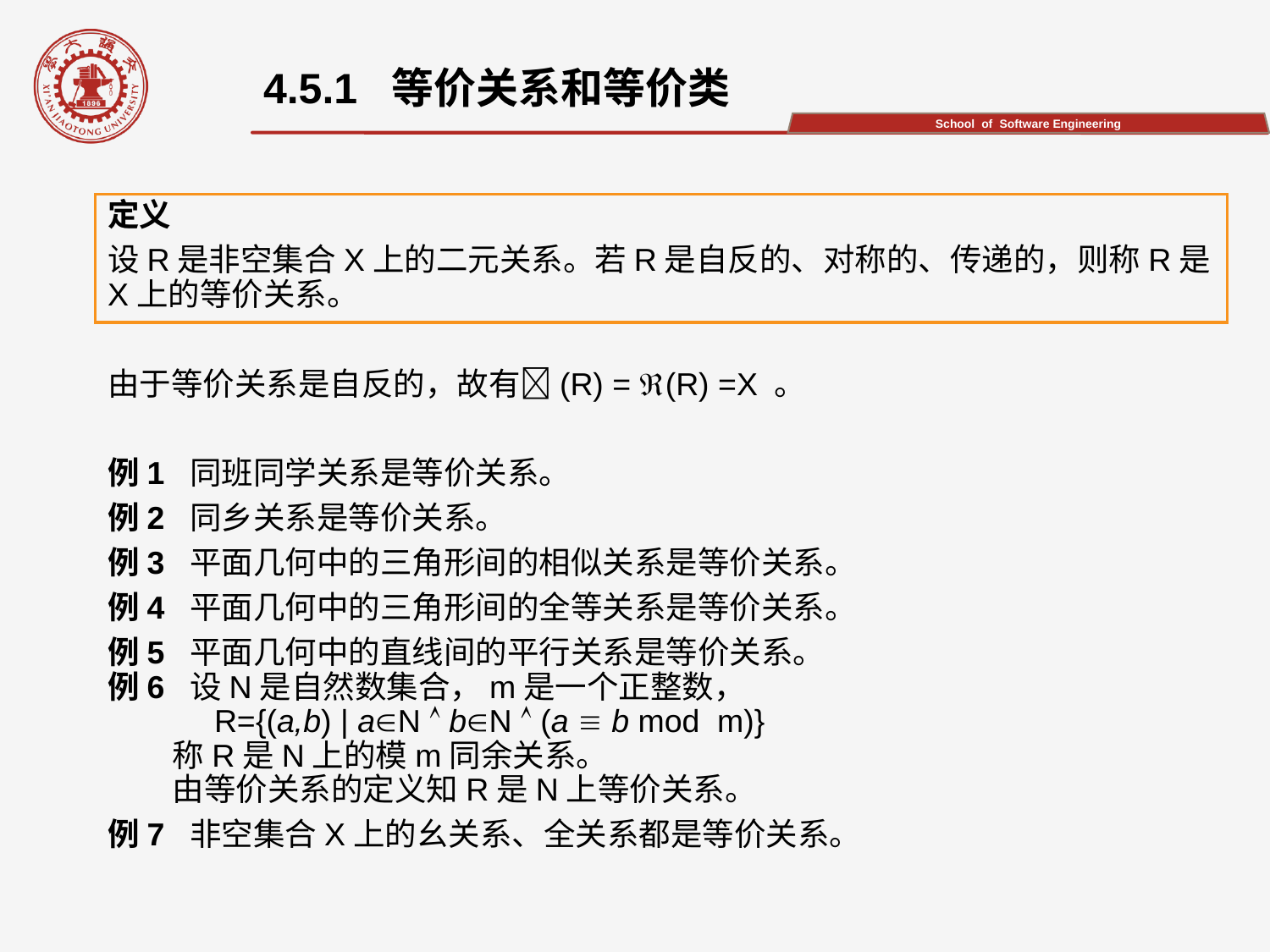

4.5.1  等价关系和等价类
定义
设R是非空集合X上的二元关系。若R是自反的、对称的、传递的，则称R是X上的等价关系。

由于等价关系是自反的，故有℘(R) = ℜ(R) =X 。

例1  同班同学关系是等价关系。
例2  同乡关系是等价关系。
例3  平面几何中的三角形间的相似关系是等价关系。
例4  平面几何中的三角形间的全等关系是等价关系。
例5  平面几何中的直线间的平行关系是等价关系。
例6  设N是自然数集合，m是一个正整数，
            R={(a,b) | a∈N ∧ b∈N ∧ (a ≡ b mod  m)}
        称R是N上的模m同余关系。
        由等价关系的定义知R是N上等价关系。
例7  非空集合X上的幺关系、全关系都是等价关系。